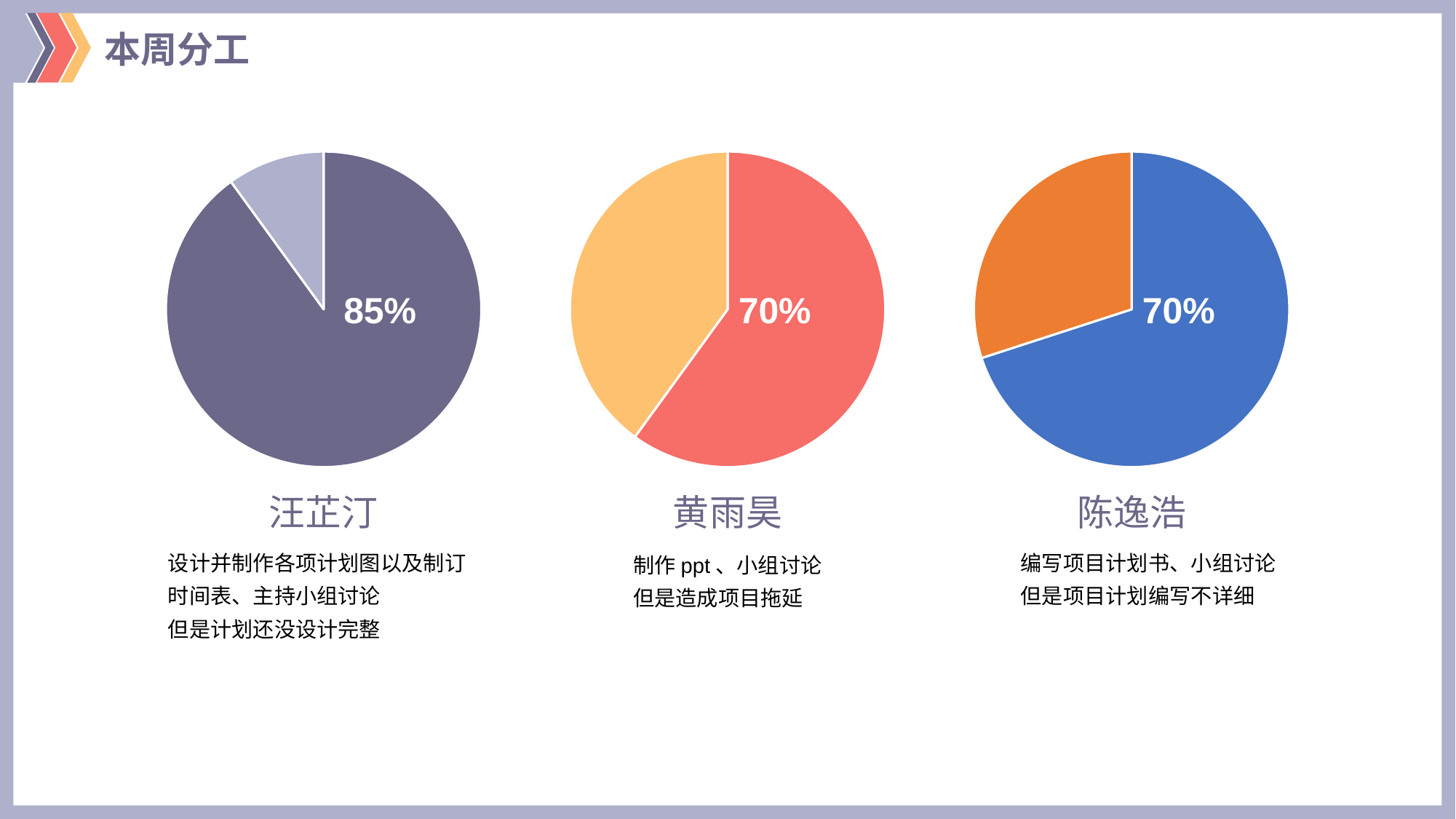

本周分工

### Chart

| Category | 销售额 |
|---|---|
| 第一季度 | 9.0 |
| 第二季度 | 1.0 |

### Chart

| Category | 销售额 |
|---|---|
| 第一季度 | 6.0 |
| 第二季度 | 4.0 |

### Chart

| Category | 销售额 |
|---|---|
| 第一季度 | 7.0 |
| 第二季度 | 3.0 |
85%
70%
70%
汪芷汀
设计并制作各项计划图以及制订时间表、主持小组讨论
但是计划还没设计完整
黄雨昊
制作ppt、小组讨论
但是造成项目拖延
陈逸浩
编写项目计划书、小组讨论
但是项目计划编写不详细